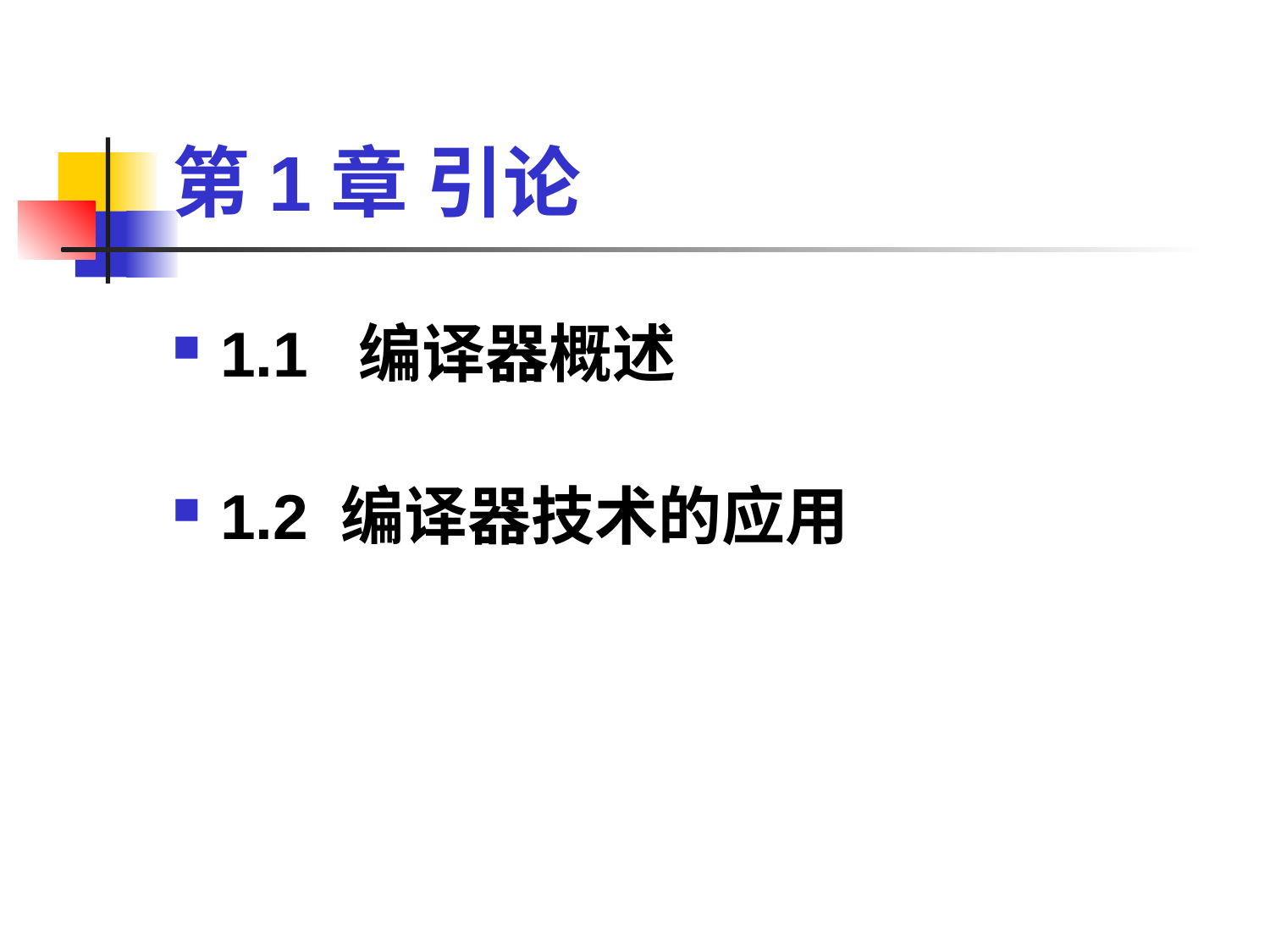

# 第1章 引论
1.1  编译器概述

1.2 编译器技术的应用